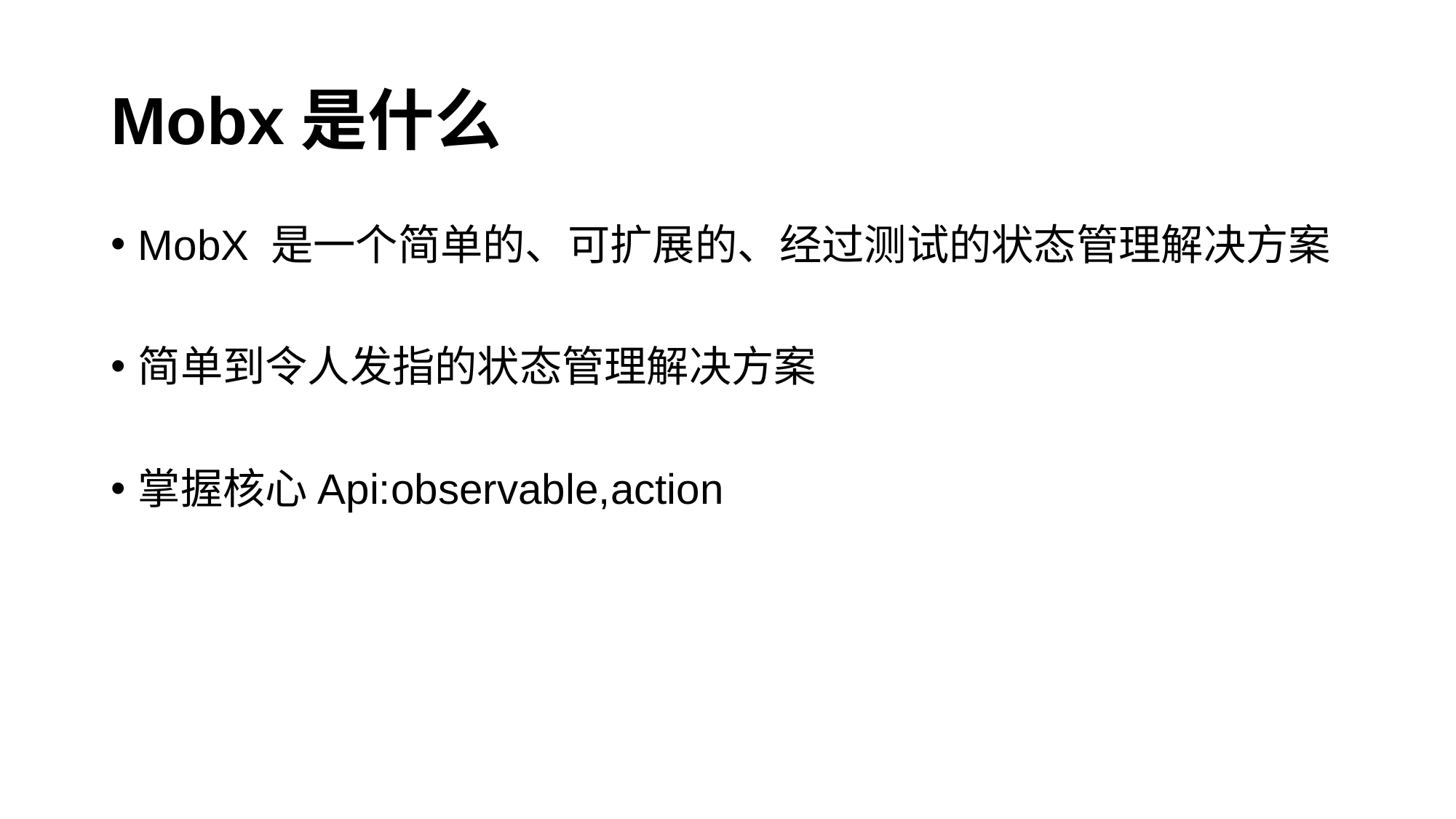

# Mobx是什么
MobX 是一个简单的、可扩展的、经过测试的状态管理解决方案

简单到令人发指的状态管理解决方案

掌握核心Api:observable,action